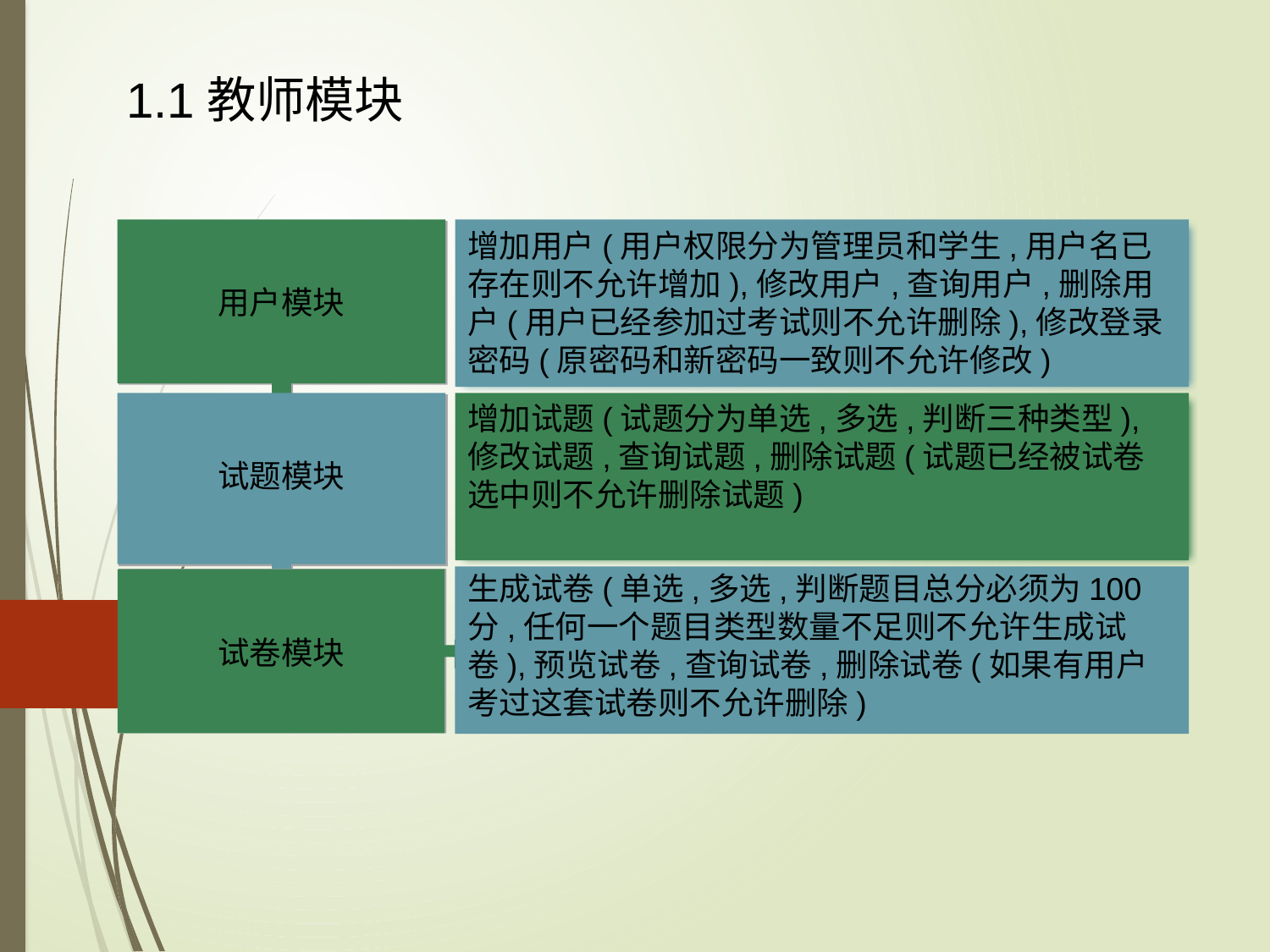

1.1教师模块

增加用户(用户权限分为管理员和学生,用户名已存在则不允许增加),修改用户,查询用户,删除用户(用户已经参加过考试则不允许删除),修改登录密码(原密码和新密码一致则不允许修改)
点击添加文本
用户模块
增加试题(试题分为单选,多选,判断三种类型),修改试题,查询试题,删除试题(试题已经被试卷选中则不允许删除试题)

点击添加文本
试题模块
生成试卷(单选,多选,判断题目总分必须为100分,任何一个题目类型数量不足则不允许生成试卷),预览试卷,查询试卷,删除试卷(如果有用户考过这套试卷则不允许删除)

点击添加文本
点击添加文本
试卷模块
点击添加文本